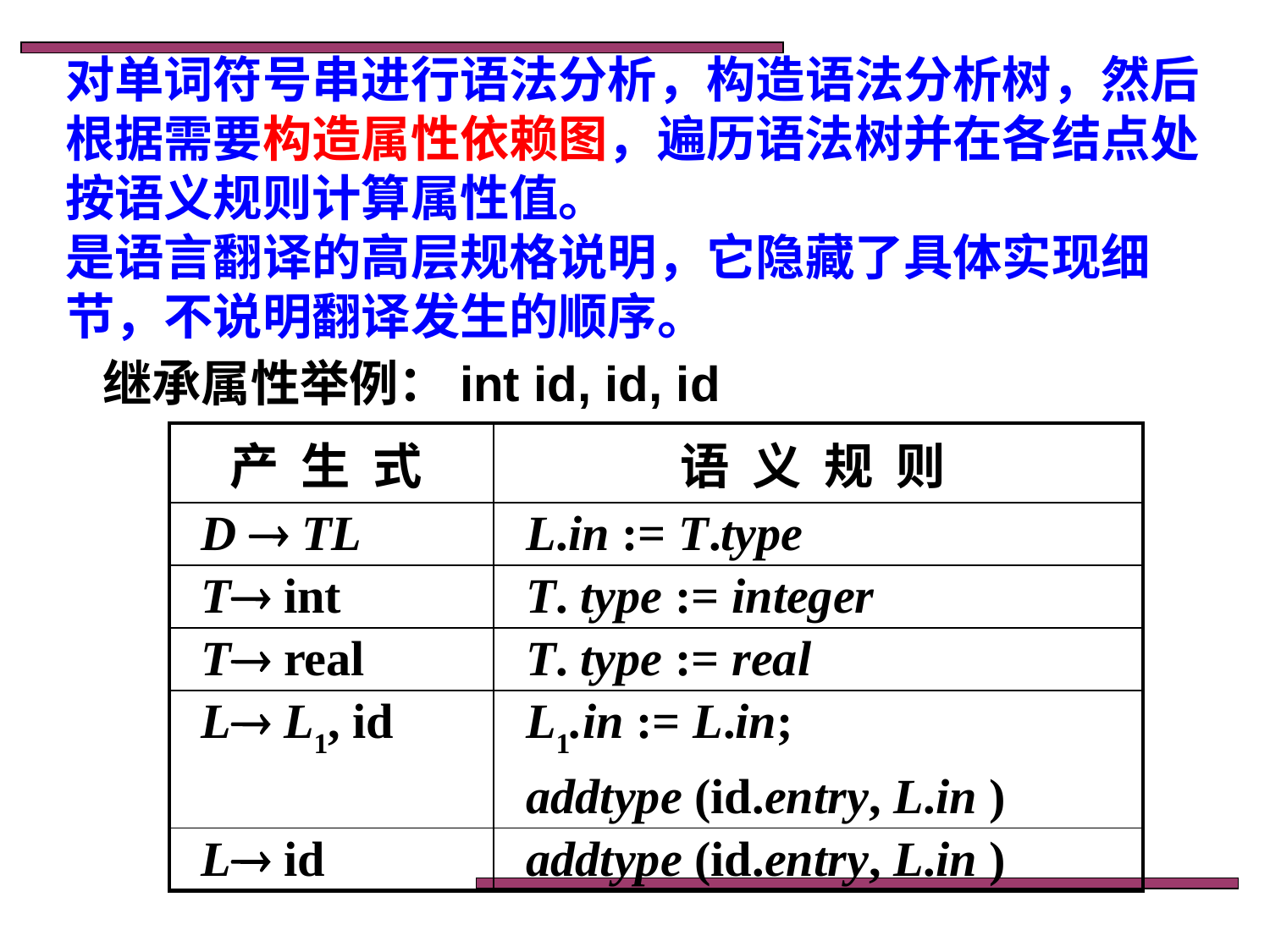

# 对单词符号串进行语法分析，构造语法分析树，然后根据需要构造属性依赖图，遍历语法树并在各结点处按语义规则计算属性值。 是语言翻译的高层规格说明，它隐藏了具体实现细节，不说明翻译发生的顺序。
	继承属性举例：int id, id, id
| 产 生 式 | 语 义 规 则 |
| --- | --- |
| D → TL | L.in := T.type |
| T→ int | T. type := integer |
| T→ real | T. type := real |
| L→ L1, id | L1.in := L.in; addtype (id.entry, L.in ) |
| L→ id | addtype (id.entry, L.in ) |